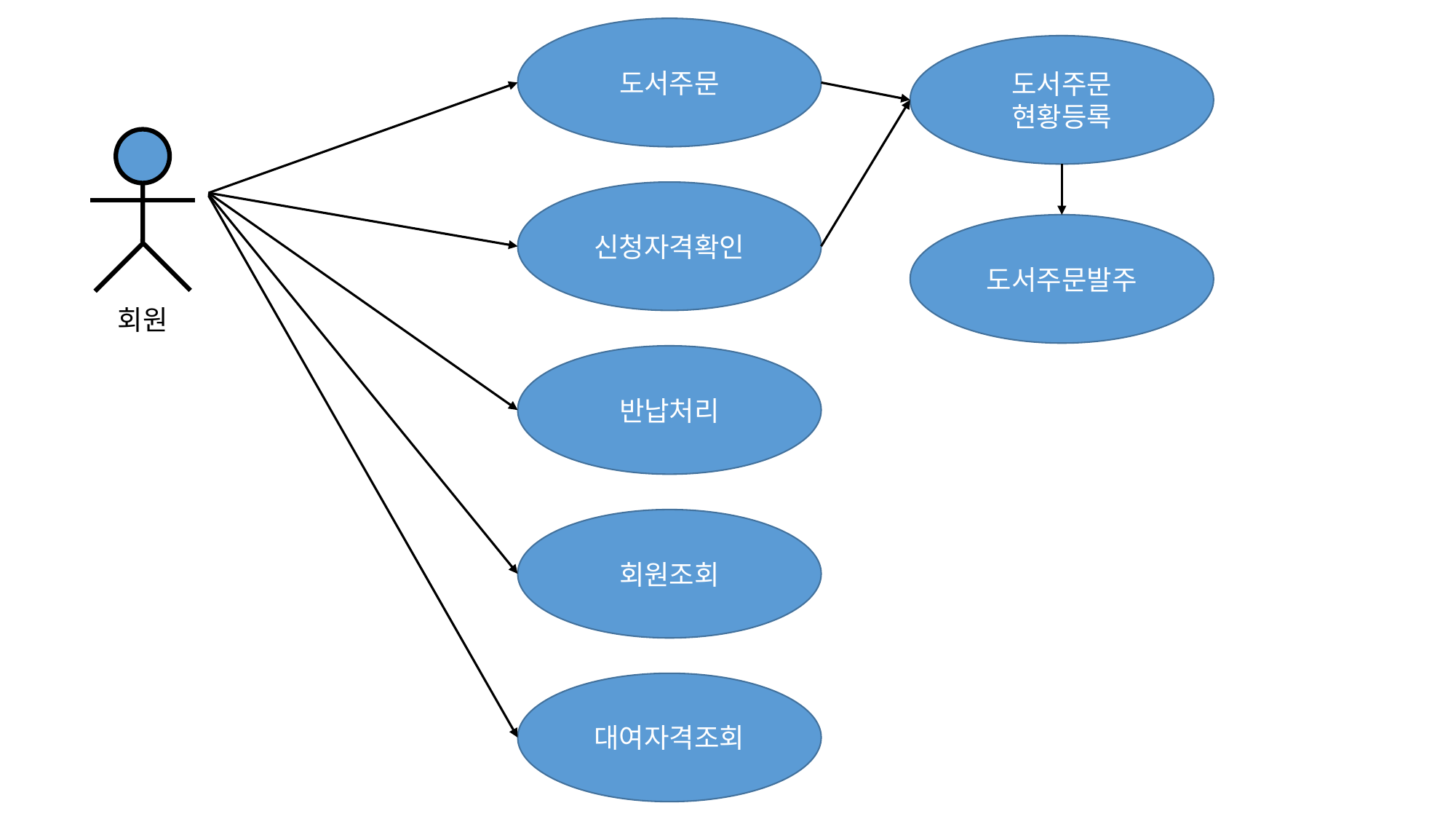

도서주문
도서주문
현황등록

신청자격확인
도서주문발주
회원
반납처리
회원조회
대여자격조회